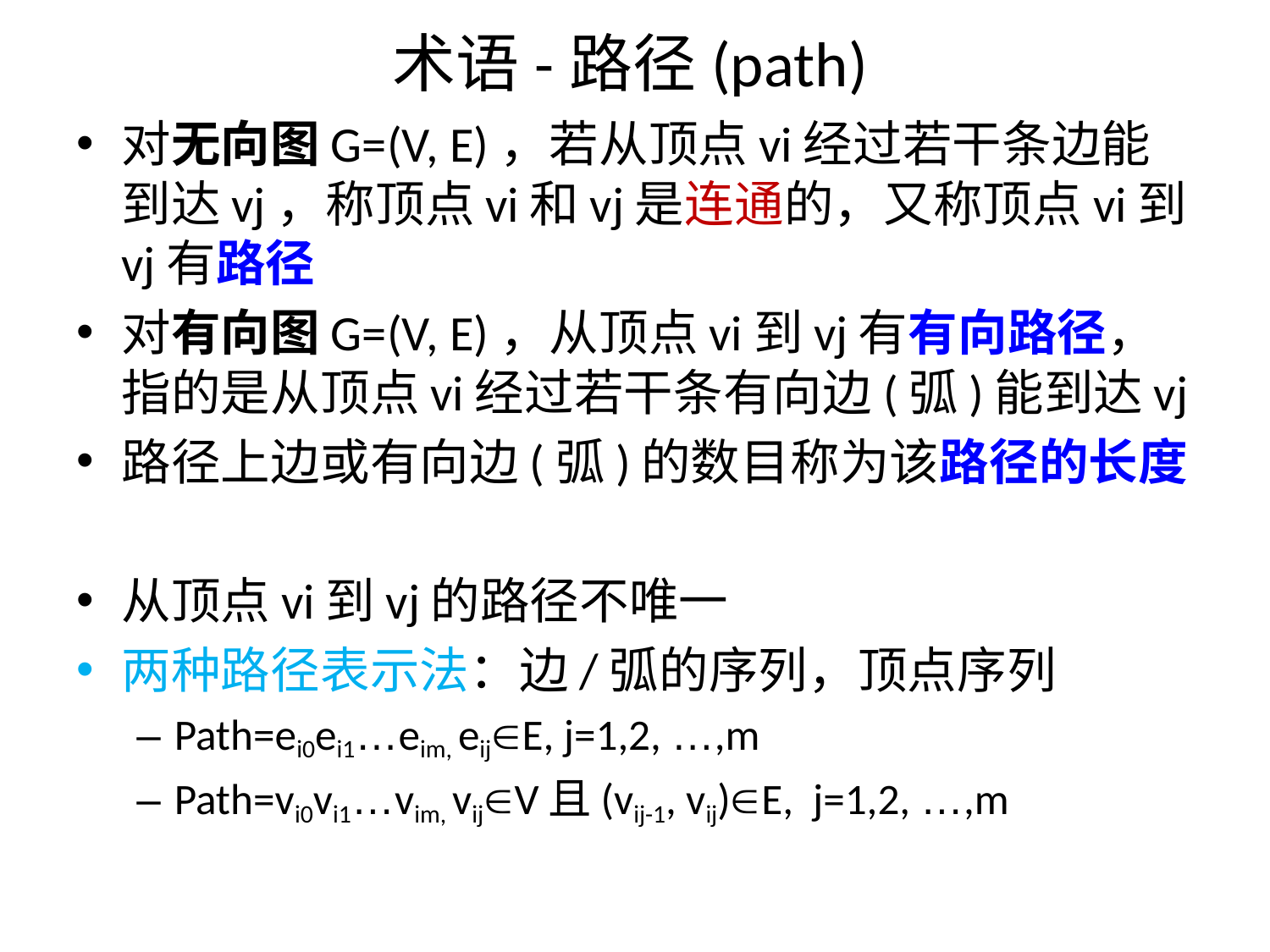

# 术语-路径(path)
对无向图G=(V, E)，若从顶点vi经过若干条边能到达vj，称顶点vi和vj是连通的，又称顶点vi到vj有路径
对有向图G=(V, E)，从顶点vi到vj有有向路径，指的是从顶点vi经过若干条有向边(弧)能到达vj
路径上边或有向边(弧)的数目称为该路径的长度

从顶点vi到vj的路径不唯一
两种路径表示法：边/弧的序列，顶点序列
Path=ei0ei1…eim, eij∈E, j=1,2, …,m
Path=vi0vi1…vim, vij∈V且(vij-1, vij)∈E,  j=1,2, …,m